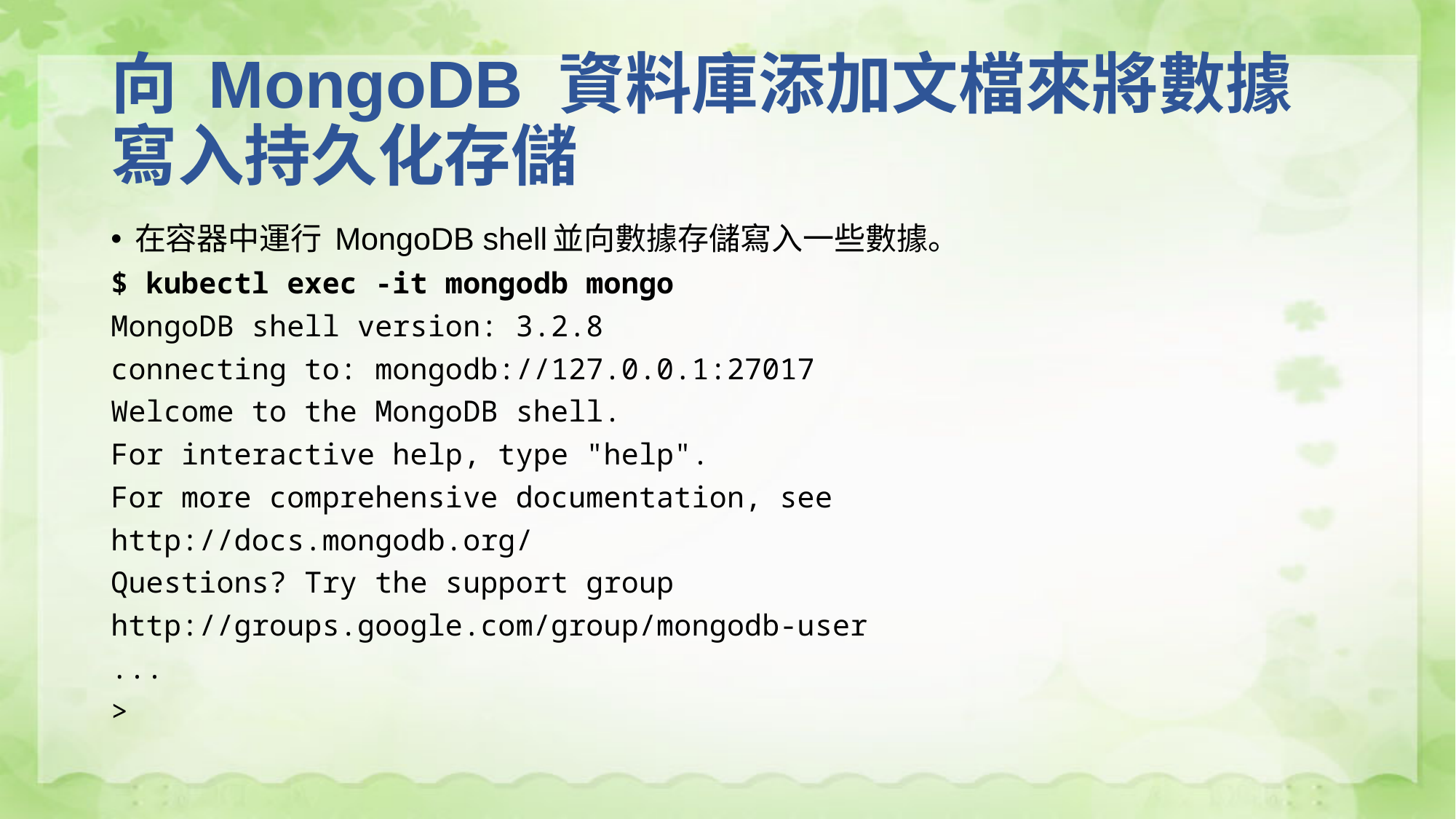

# 向 MongoDB 資料庫添加文檔來將數據寫入持久化存儲
在容器中運行 MongoDB shell並向數據存儲寫入一些數據。
$ kubectl exec -it mongodb mongo
MongoDB shell version: 3.2.8
connecting to: mongodb://127.0.0.1:27017
Welcome to the MongoDB shell.
For interactive help, type "help".
For more comprehensive documentation, see
http://docs.mongodb.org/
Questions? Try the support group
http://groups.google.com/group/mongodb-user
...
>